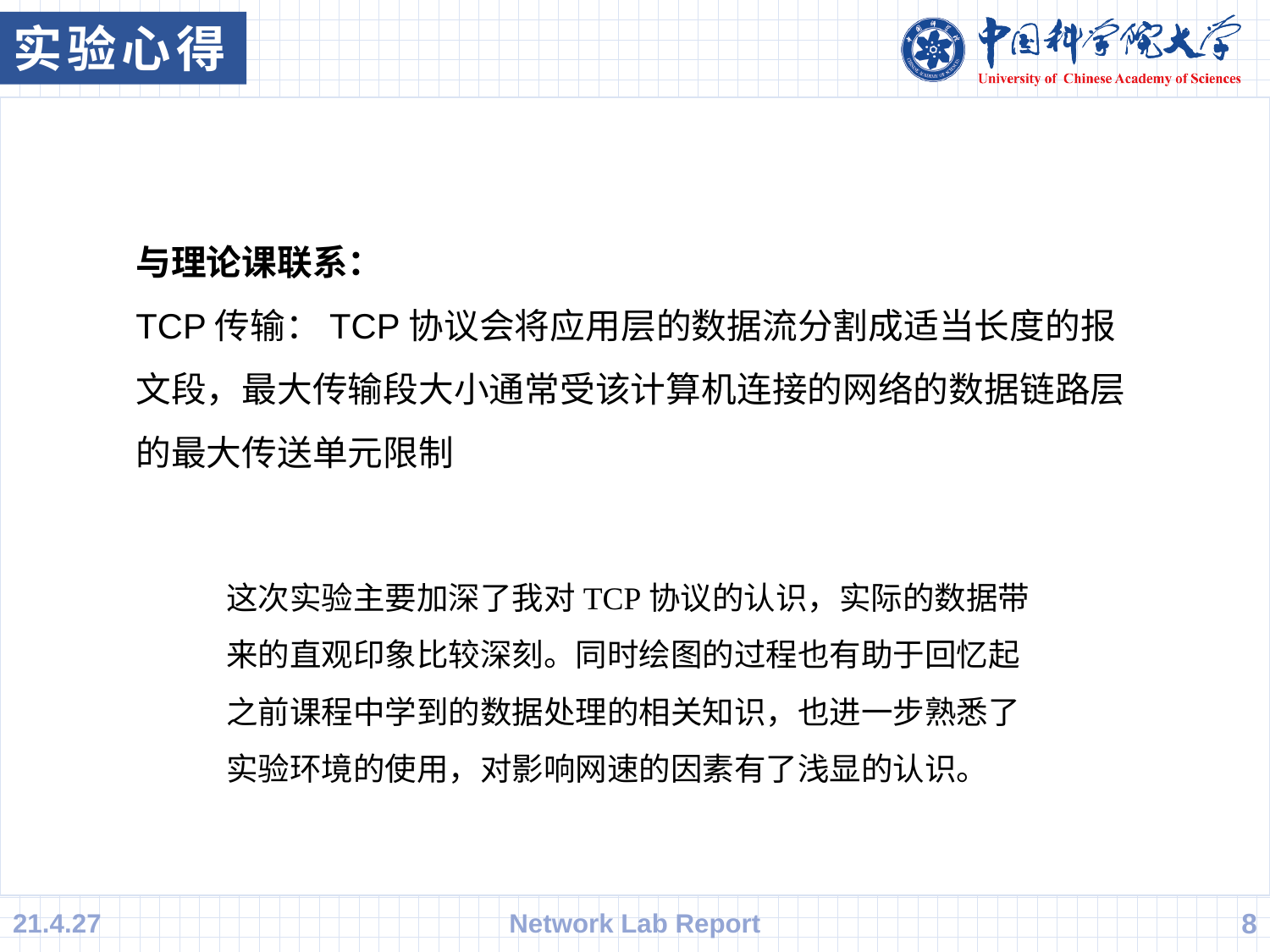

实验心得
与理论课联系：
TCP传输：TCP协议会将应用层的数据流分割成适当长度的报文段，最大传输段大小通常受该计算机连接的网络的数据链路层的最大传送单元限制
这次实验主要加深了我对TCP协议的认识，实际的数据带来的直观印象比较深刻。同时绘图的过程也有助于回忆起之前课程中学到的数据处理的相关知识，也进一步熟悉了实验环境的使用，对影响网速的因素有了浅显的认识。
21.4.27
Network Lab Report
8